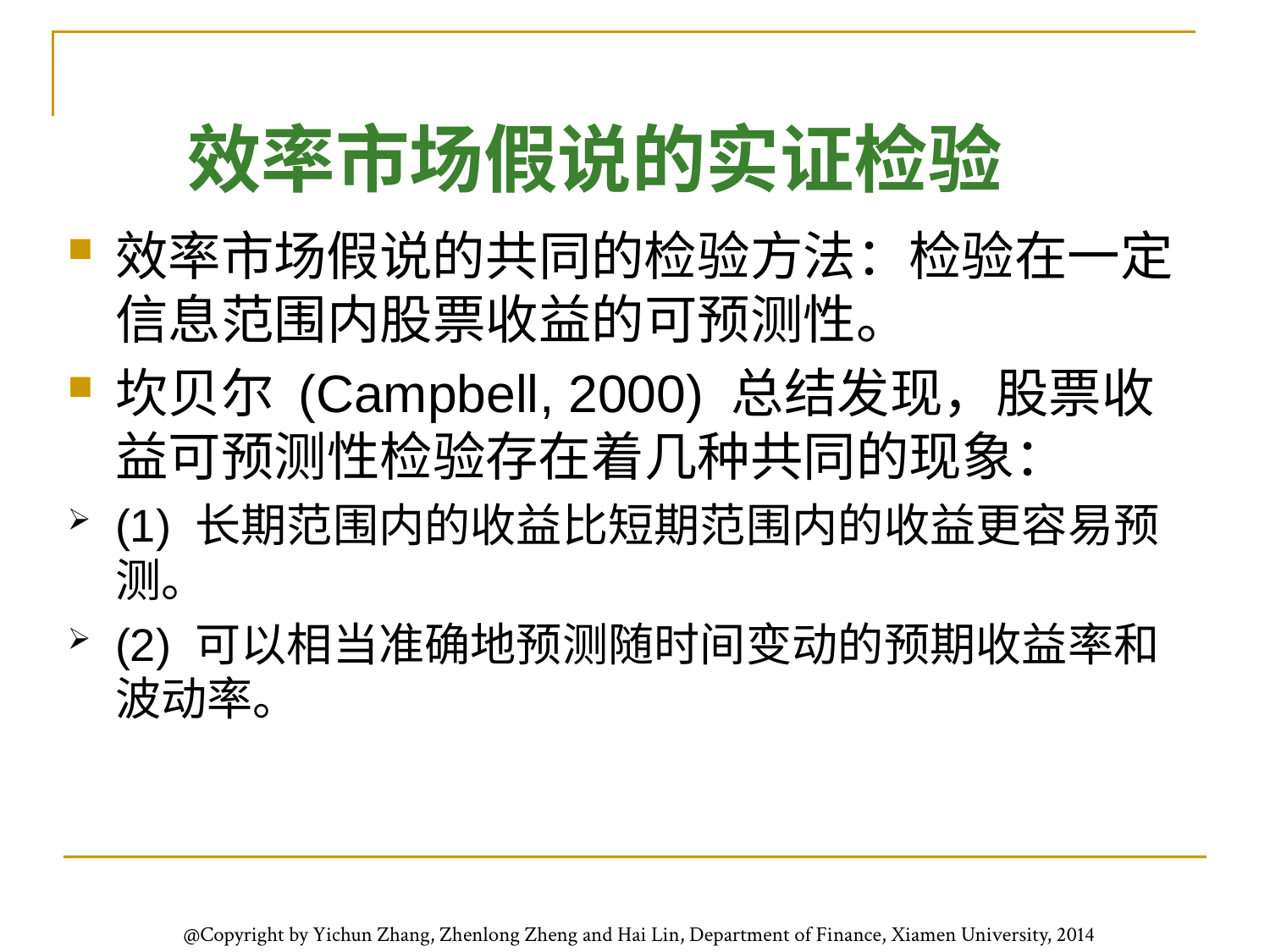

# 效率市场假说的实证检验
效率市场假说的共同的检验方法：检验在一定信息范围内股票收益的可预测性。
坎贝尔 (Campbell, 2000) 总结发现，股票收益可预测性检验存在着几种共同的现象：
(1) 长期范围内的收益比短期范围内的收益更容易预测。
(2) 可以相当准确地预测随时间变动的预期收益率和波动率。
@Copyright by Yichun Zhang, Zhenlong Zheng and Hai Lin, Department of Finance, Xiamen University, 2014